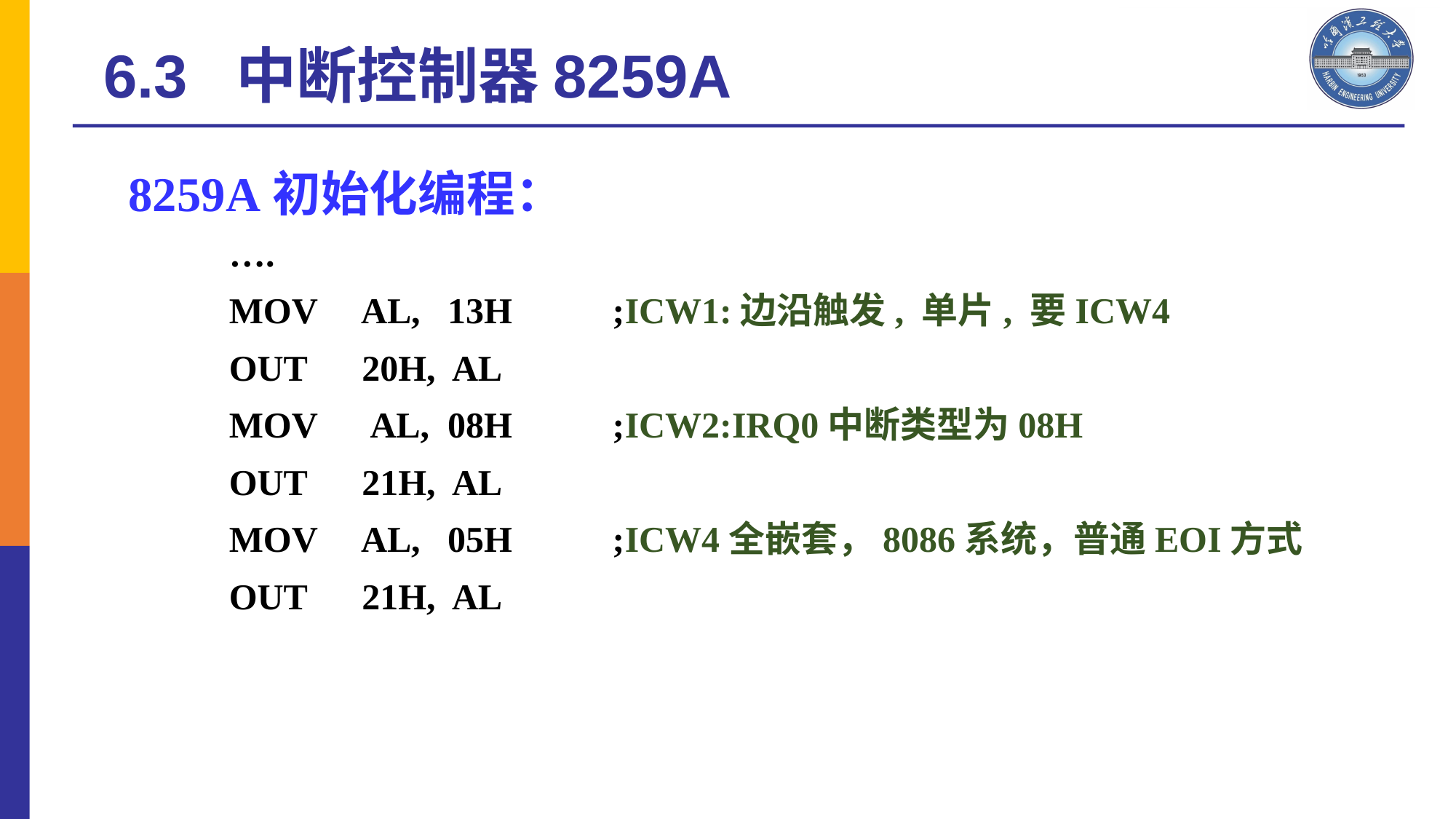

6.3  中断控制器8259A
8259A初始化编程：
….
MOV     AL,   13H           ;ICW1:边沿触发, 单片, 要ICW4
OUT      20H,  AL
MOV      AL,  08H           ;ICW2:IRQ0中断类型为08H
OUT      21H,  AL
MOV     AL,   05H           ;ICW4全嵌套，8086系统，普通EOI方式
OUT      21H,  AL